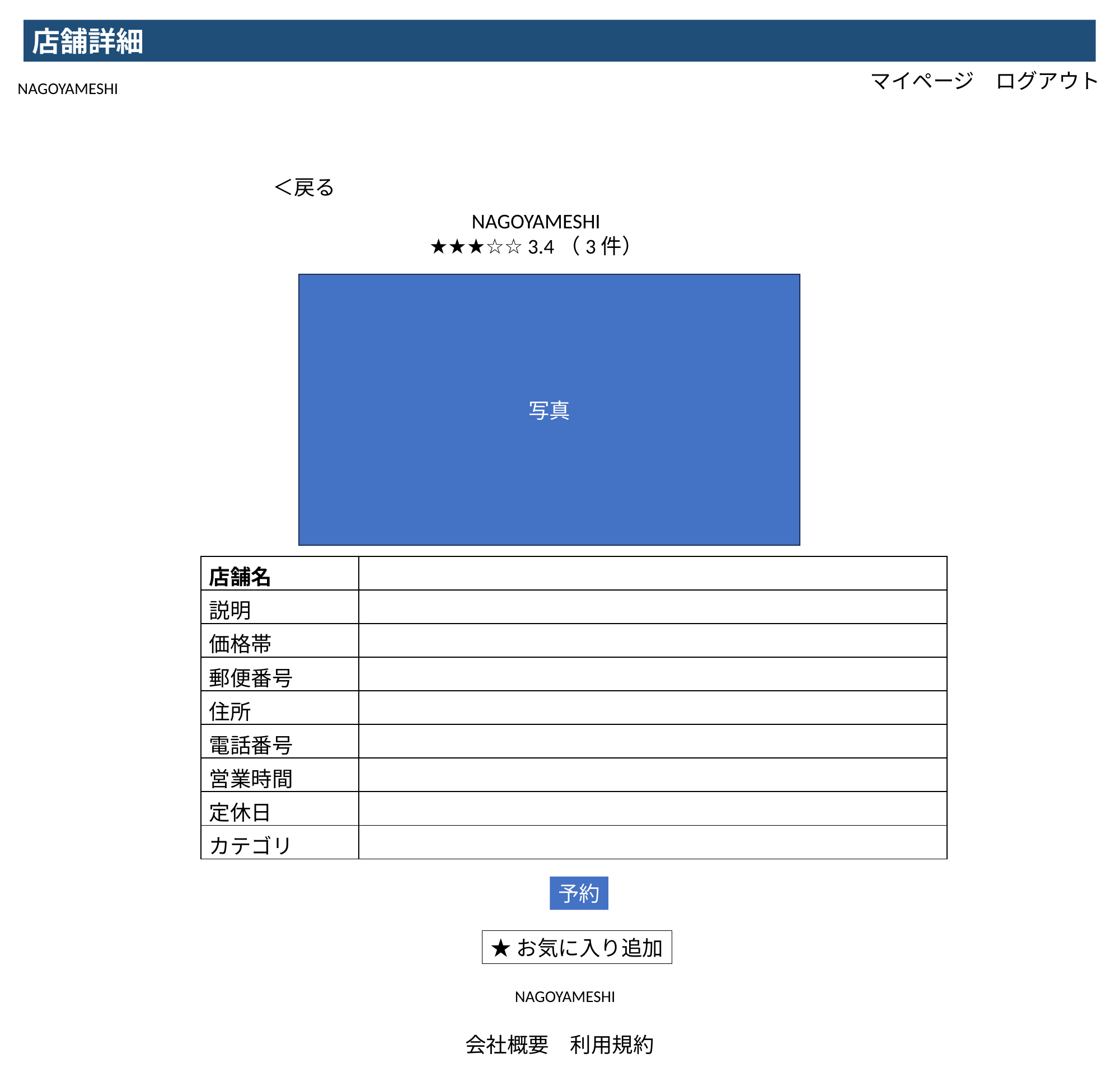

店舗詳細
マイページ　ログアウト
NAGOYAMESHI
＜戻る
NAGOYAMESHI
★★★☆☆ 3.4（3件）
写真
| 店舗名 |  |
| --- | --- |
| 説明 |  |
| 価格帯 |  |
| 郵便番号 |  |
| 住所 |  |
| 電話番号 |  |
| 営業時間 |  |
| 定休日 |  |
| カテゴリ |  |
予約
★お気に入り追加
NAGOYAMESHI
会社概要　利用規約